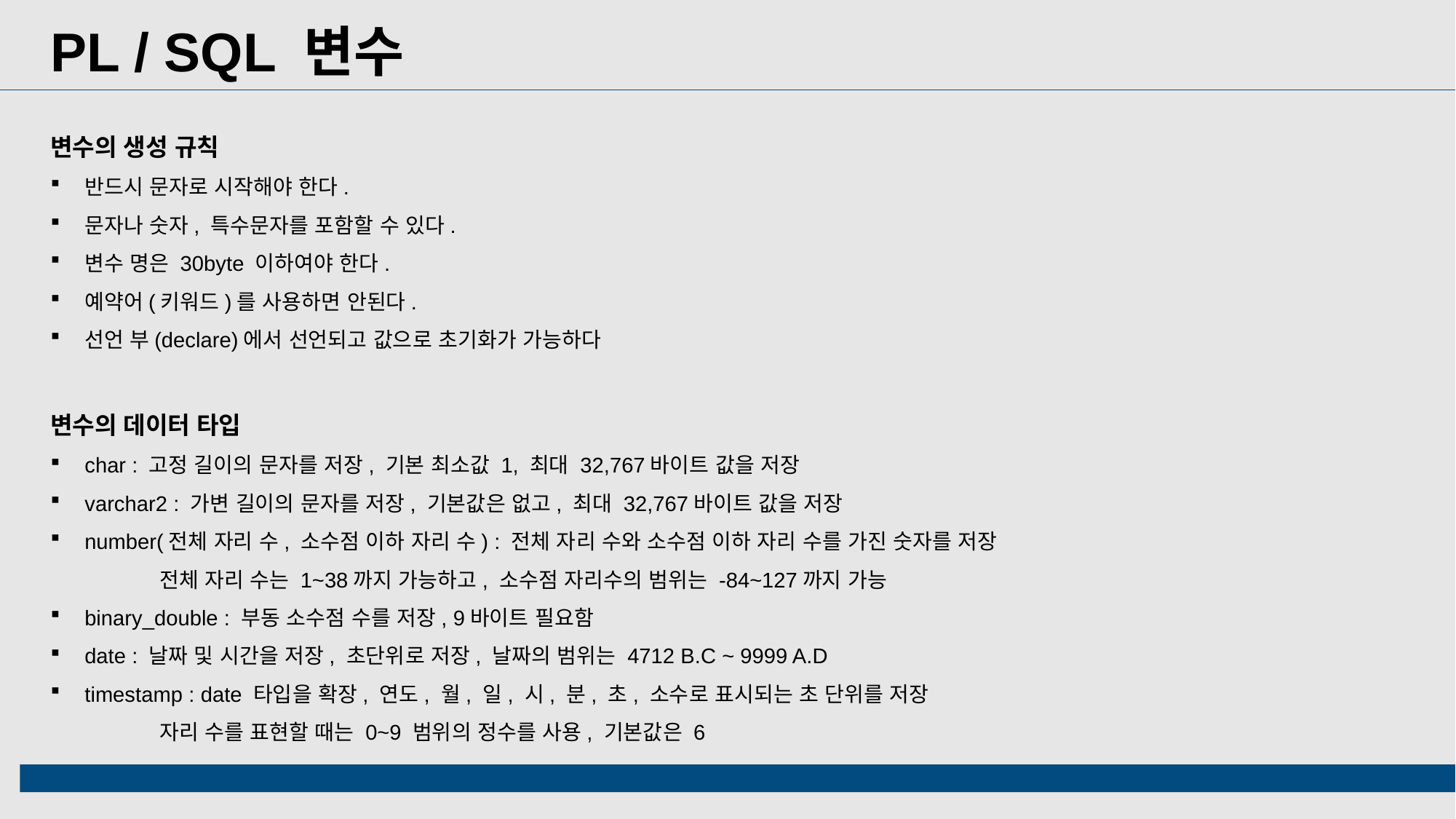

PL / SQL 변수
변수의 생성 규칙
반드시 문자로 시작해야 한다.
문자나 숫자, 특수문자를 포함할 수 있다.
변수 명은 30byte 이하여야 한다.
예약어(키워드)를 사용하면 안된다.
선언 부(declare)에서 선언되고 값으로 초기화가 가능하다

변수의 데이터 타입
char : 고정 길이의 문자를 저장, 기본 최소값 1, 최대 32,767바이트 값을 저장
varchar2 : 가변 길이의 문자를 저장, 기본값은 없고, 최대 32,767바이트 값을 저장
number(전체 자리 수, 소수점 이하 자리 수) : 전체 자리 수와 소수점 이하 자리 수를 가진 숫자를 저장
	전체 자리 수는 1~38까지 가능하고, 소수점 자리수의 범위는 -84~127까지 가능
binary_double : 부동 소수점 수를 저장, 9바이트 필요함
date : 날짜 및 시간을 저장, 초단위로 저장, 날짜의 범위는 4712 B.C ~ 9999 A.D
timestamp : date 타입을 확장, 연도, 월, 일, 시, 분, 초, 소수로 표시되는 초 단위를 저장
	자리 수를 표현할 때는 0~9 범위의 정수를 사용, 기본값은 6